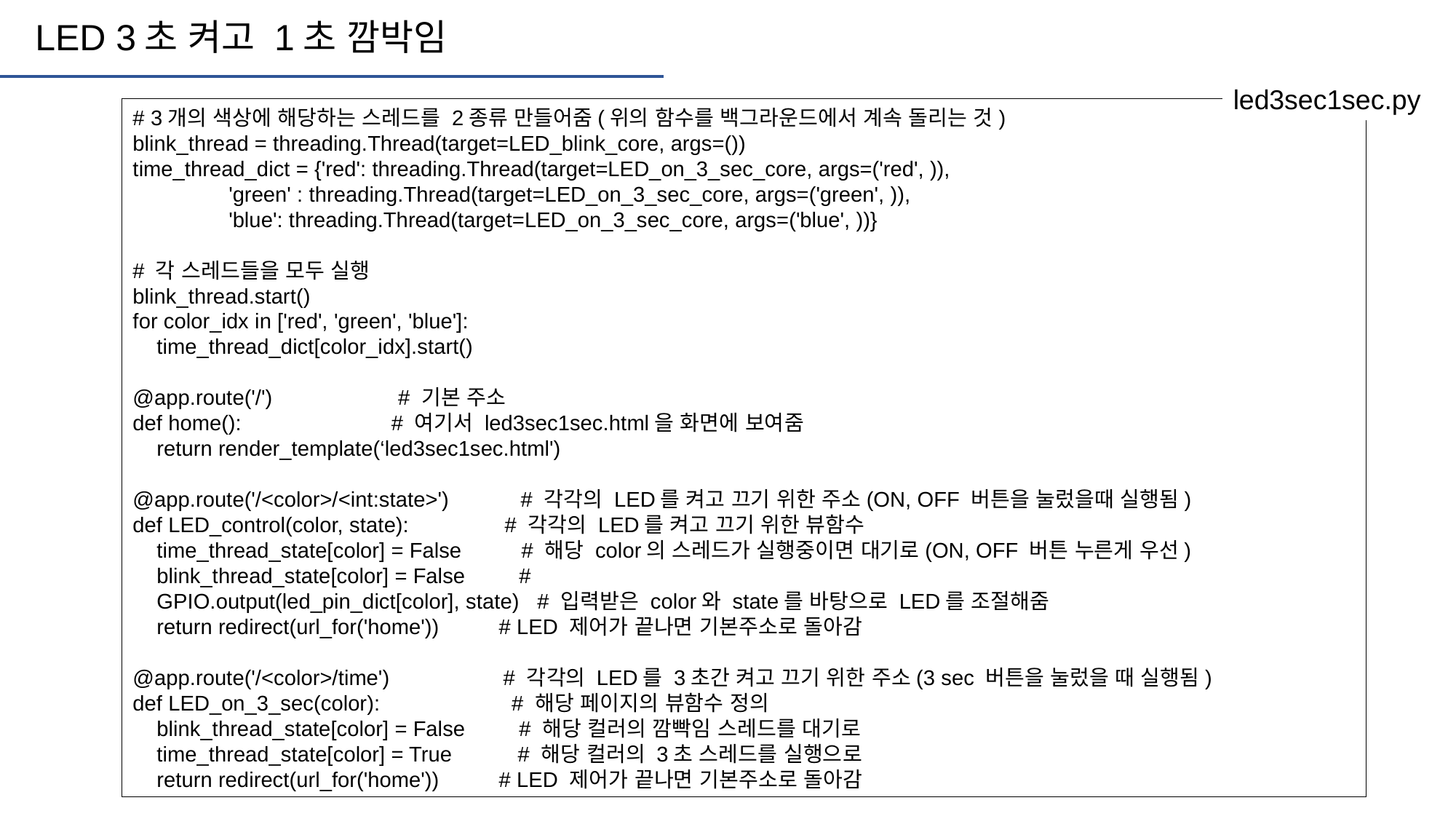

LED 3초 켜고 1초 깜박임
led3sec1sec.py
# 3개의 색상에 해당하는 스레드를 2종류 만들어줌(위의 함수를 백그라운드에서 계속 돌리는 것)
blink_thread = threading.Thread(target=LED_blink_core, args=())
time_thread_dict = {'red': threading.Thread(target=LED_on_3_sec_core, args=('red', )),
                'green' : threading.Thread(target=LED_on_3_sec_core, args=('green', )),
                'blue': threading.Thread(target=LED_on_3_sec_core, args=('blue', ))}

# 각 스레드들을 모두 실행
blink_thread.start()
for color_idx in ['red', 'green', 'blue']:
    time_thread_dict[color_idx].start()

@app.route('/')                     # 기본 주소
def home():                         # 여기서 led3sec1sec.html을 화면에 보여줌
    return render_template(‘led3sec1sec.html')

@app.route('/<color>/<int:state>')            # 각각의 LED를 켜고 끄기 위한 주소(ON, OFF 버튼을 눌렀을때 실행됨)
def LED_control(color, state):                # 각각의 LED를 켜고 끄기 위한 뷰함수
    time_thread_state[color] = False          # 해당 color의 스레드가 실행중이면 대기로(ON, OFF 버튼 누른게 우선)
    blink_thread_state[color] = False         #
    GPIO.output(led_pin_dict[color], state)   # 입력받은 color와 state를 바탕으로 LED를 조절해줌
    return redirect(url_for('home'))          # LED 제어가 끝나면 기본주소로 돌아감

@app.route('/<color>/time')                   # 각각의 LED를 3초간 켜고 끄기 위한 주소(3 sec 버튼을 눌렀을 때 실행됨)
def LED_on_3_sec(color):                      # 해당 페이지의 뷰함수 정의
    blink_thread_state[color] = False         # 해당 컬러의 깜빡임 스레드를 대기로
    time_thread_state[color] = True           # 해당 컬러의 3초 스레드를 실행으로
    return redirect(url_for('home'))          # LED 제어가 끝나면 기본주소로 돌아감